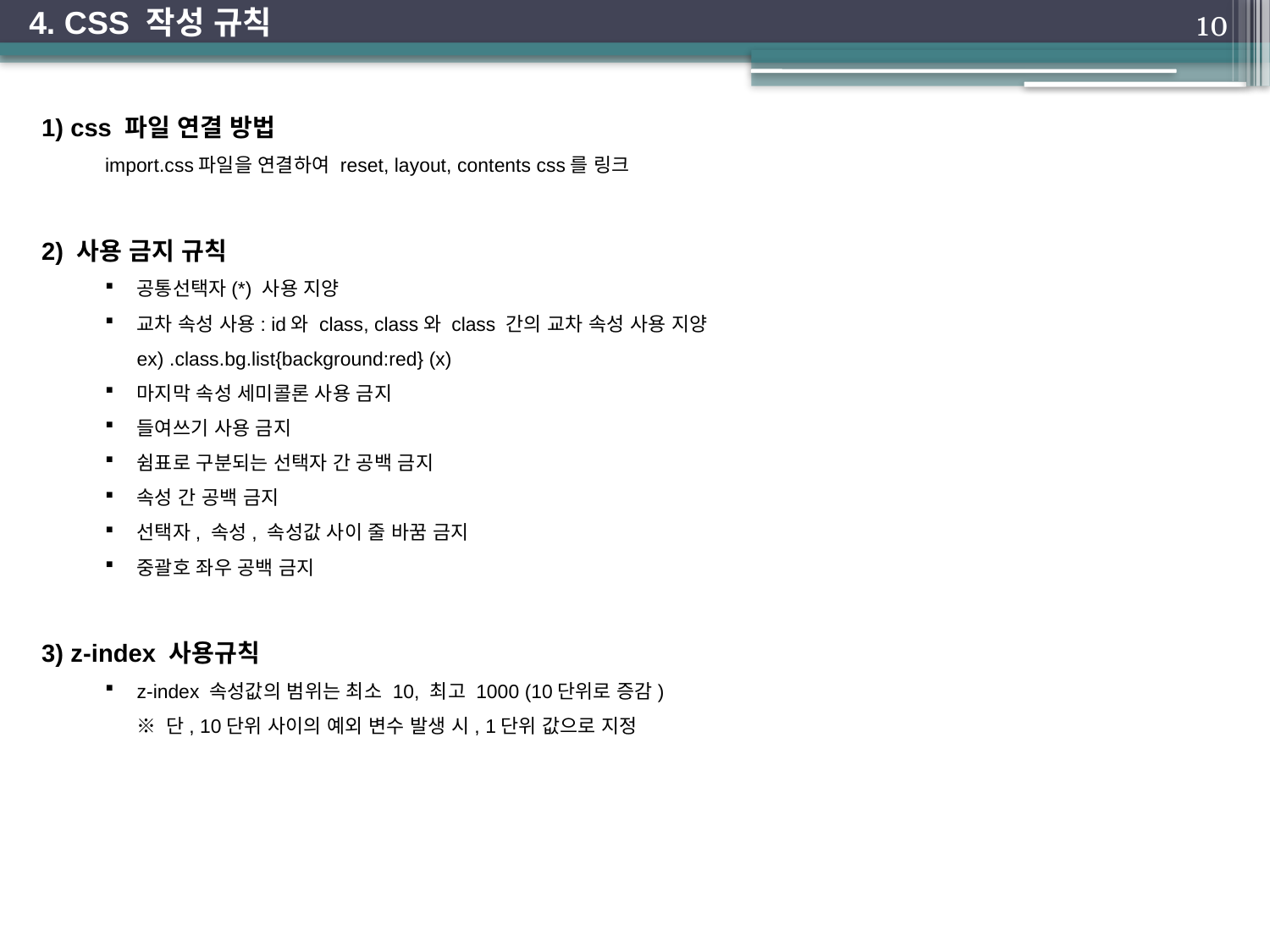

4. CSS 작성 규칙
10
1) css 파일 연결 방법
import.css파일을 연결하여 reset, layout, contents css를 링크

2) 사용 금지 규칙
공통선택자(*) 사용 지양
교차 속성 사용: id와 class, class와 class 간의 교차 속성 사용 지양
	ex) .class.bg.list{background:red} (x)
마지막 속성 세미콜론 사용 금지
들여쓰기 사용 금지
쉼표로 구분되는 선택자 간 공백 금지
속성 간 공백 금지
선택자, 속성, 속성값 사이 줄 바꿈 금지
중괄호 좌우 공백 금지

3) z-index 사용규칙
z-index 속성값의 범위는 최소 10, 최고 1000 (10단위로 증감)
	※ 단, 10단위 사이의 예외 변수 발생 시, 1단위 값으로 지정